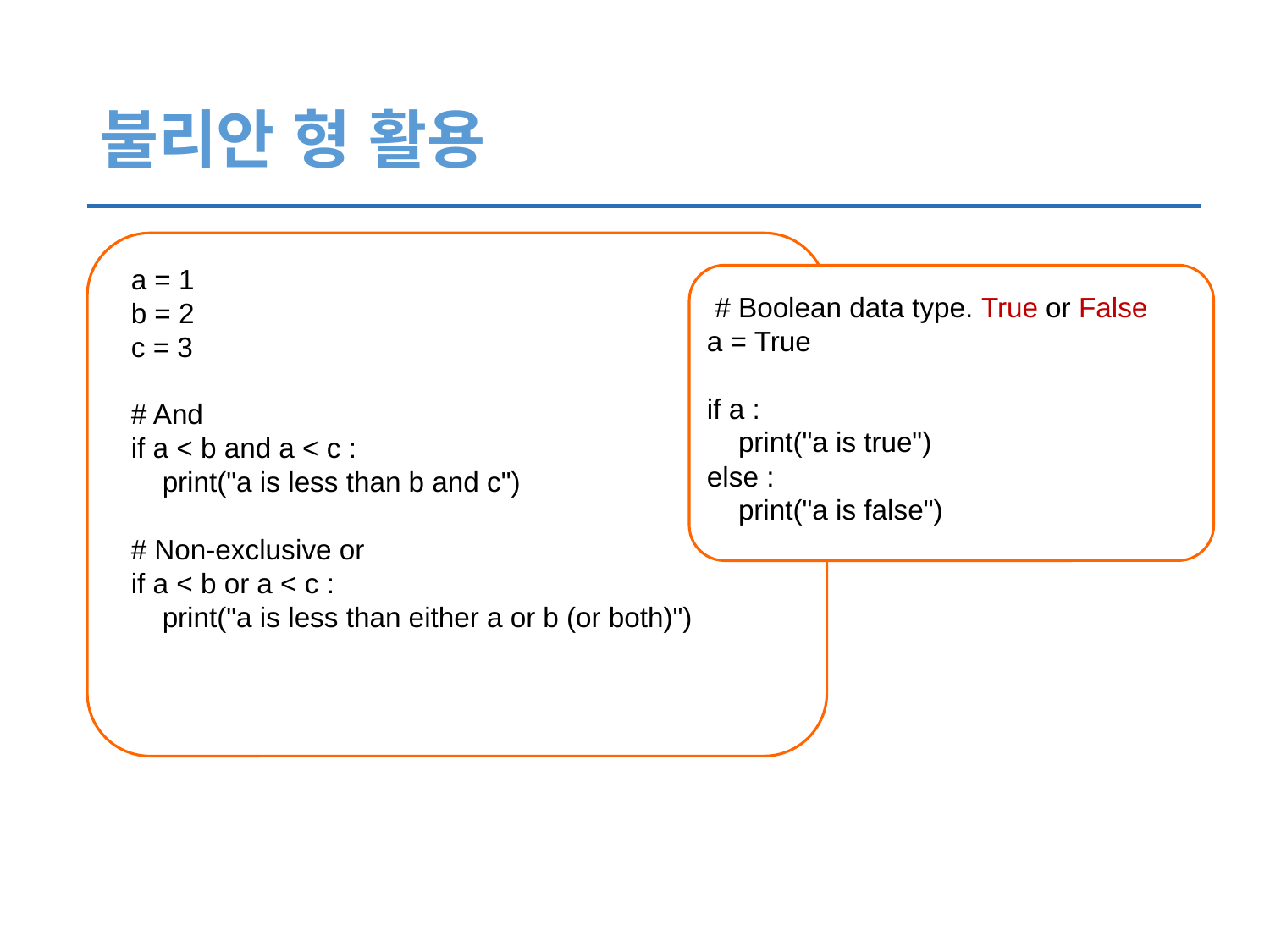

# 불리안 형 활용

a = 1
b = 2
c = 3

# And
if a < b and a < c :
    print("a is less than b and c")

# Non-exclusive or
if a < b or a < c :
    print("a is less than either a or b (or both)")

 # Boolean data type. True or False
a = True

if a :
    print("a is true")
else :
    print("a is false")